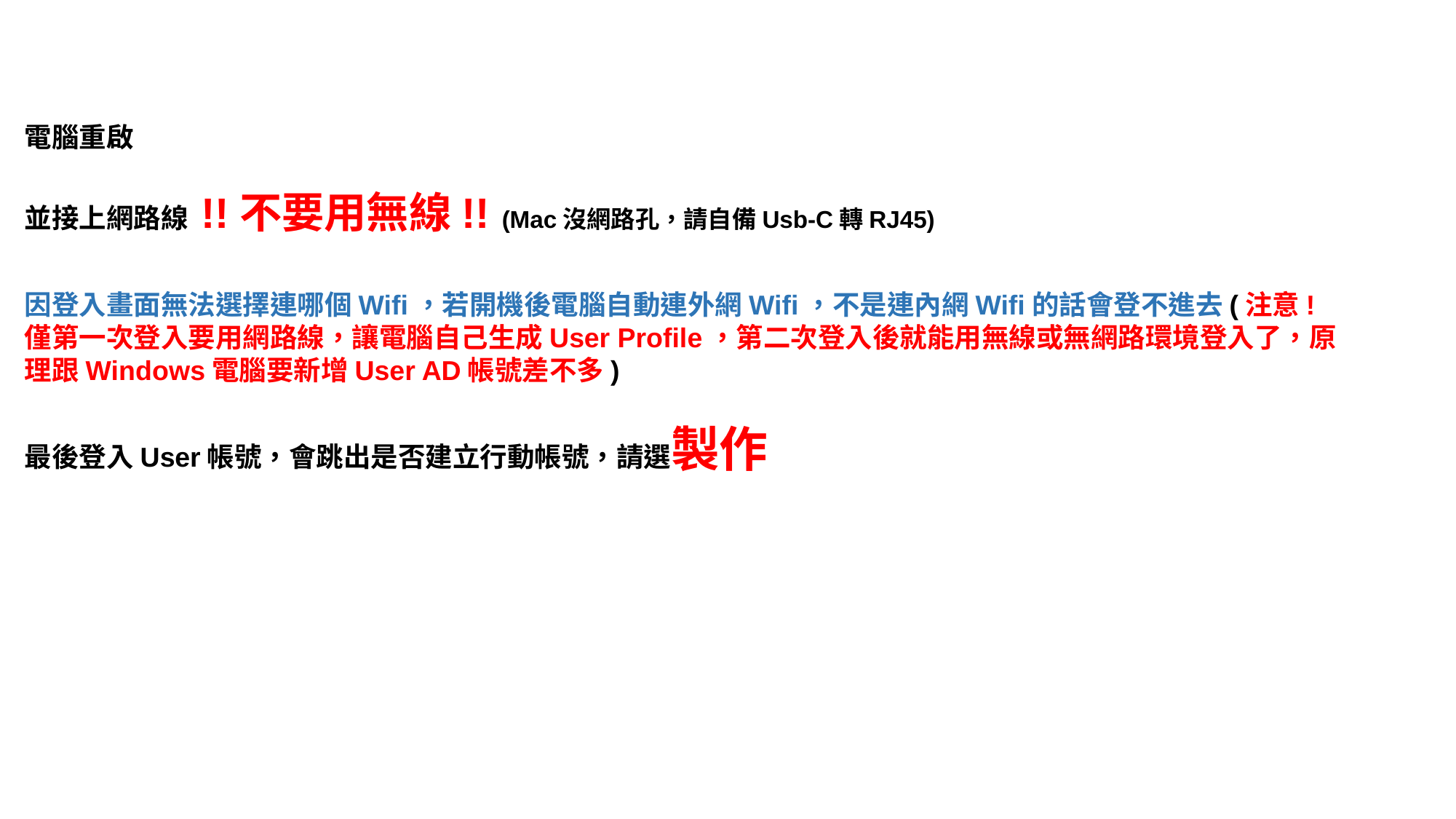

電腦重啟

並接上網路線 !!不要用無線!! (Mac沒網路孔，請自備Usb-C轉RJ45)

因登入畫面無法選擇連哪個Wifi，若開機後電腦自動連外網Wifi，不是連內網Wifi的話會登不進去(注意!僅第一次登入要用網路線，讓電腦自己生成User Profile，第二次登入後就能用無線或無網路環境登入了，原理跟Windows電腦要新增User AD帳號差不多)

最後登入User帳號，會跳出是否建立行動帳號，請選製作